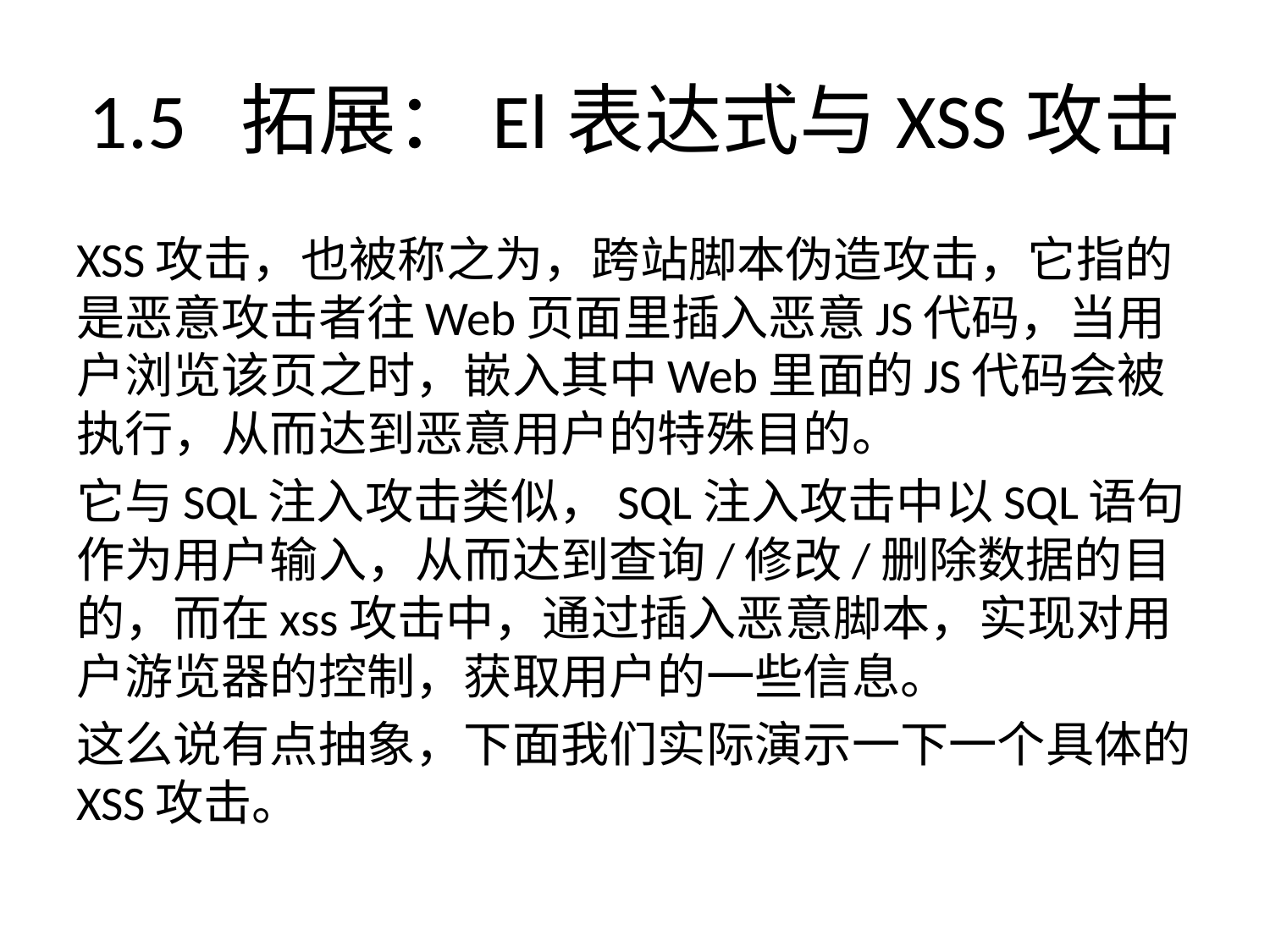

# 1.5  拓展：El表达式与XSS攻击
XSS攻击，也被称之为，跨站脚本伪造攻击，它指的是恶意攻击者往Web页面里插入恶意JS代码，当用户浏览该页之时，嵌入其中Web里面的JS代码会被执行，从而达到恶意用户的特殊目的。
它与SQL注入攻击类似，SQL注入攻击中以SQL语句作为用户输入，从而达到查询/修改/删除数据的目的，而在xss攻击中，通过插入恶意脚本，实现对用户游览器的控制，获取用户的一些信息。
这么说有点抽象，下面我们实际演示一下一个具体的XSS攻击。